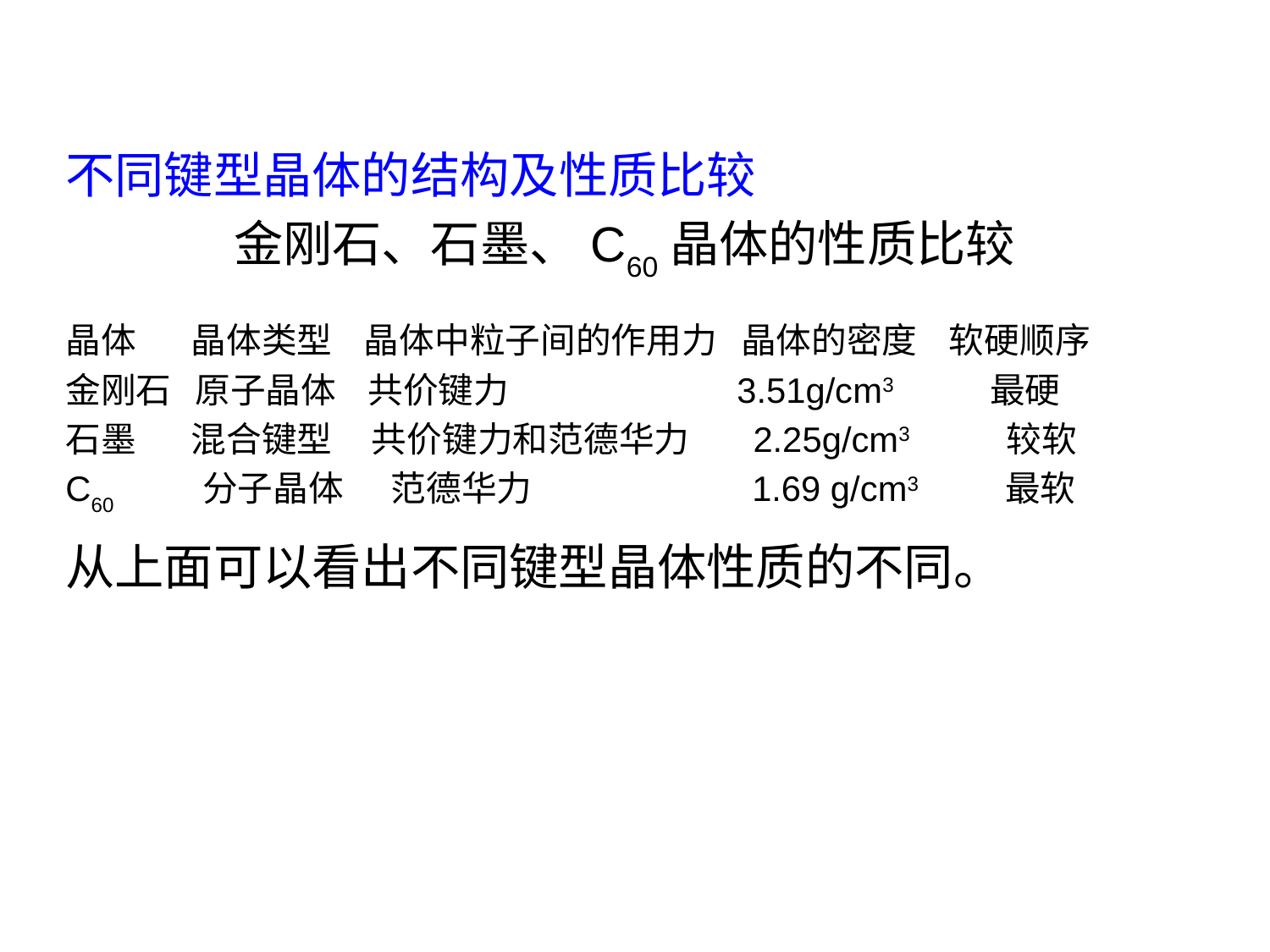

# 不同键型晶体的结构及性质比较
金刚石、石墨、C60晶体的性质比较
晶体       晶体类型    晶体中粒子间的作用力   晶体的密度    软硬顺序
金刚石   原子晶体    共价键力                            3.51g/cm3         最硬
石墨       混合键型     共价键力和范德华力       2.25g/cm3         较软
C60              分子晶体      范德华力                           1.69 g/cm3        最软
从上面可以看出不同键型晶体性质的不同。